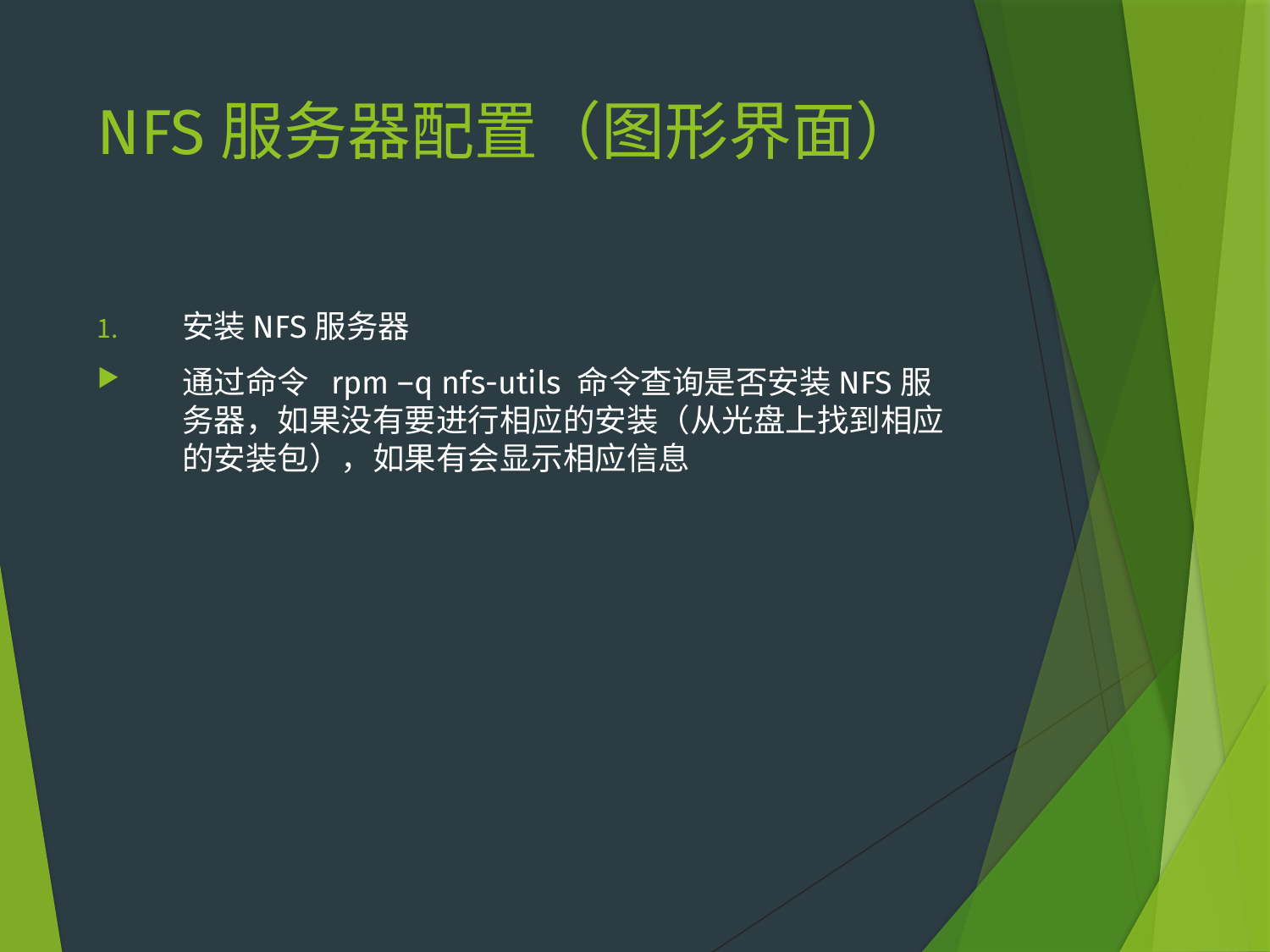

# NFS服务器配置（图形界面）
安装NFS服务器
通过命令  rpm –q nfs-utils 命令查询是否安装NFS服务器，如果没有要进行相应的安装（从光盘上找到相应的安装包），如果有会显示相应信息